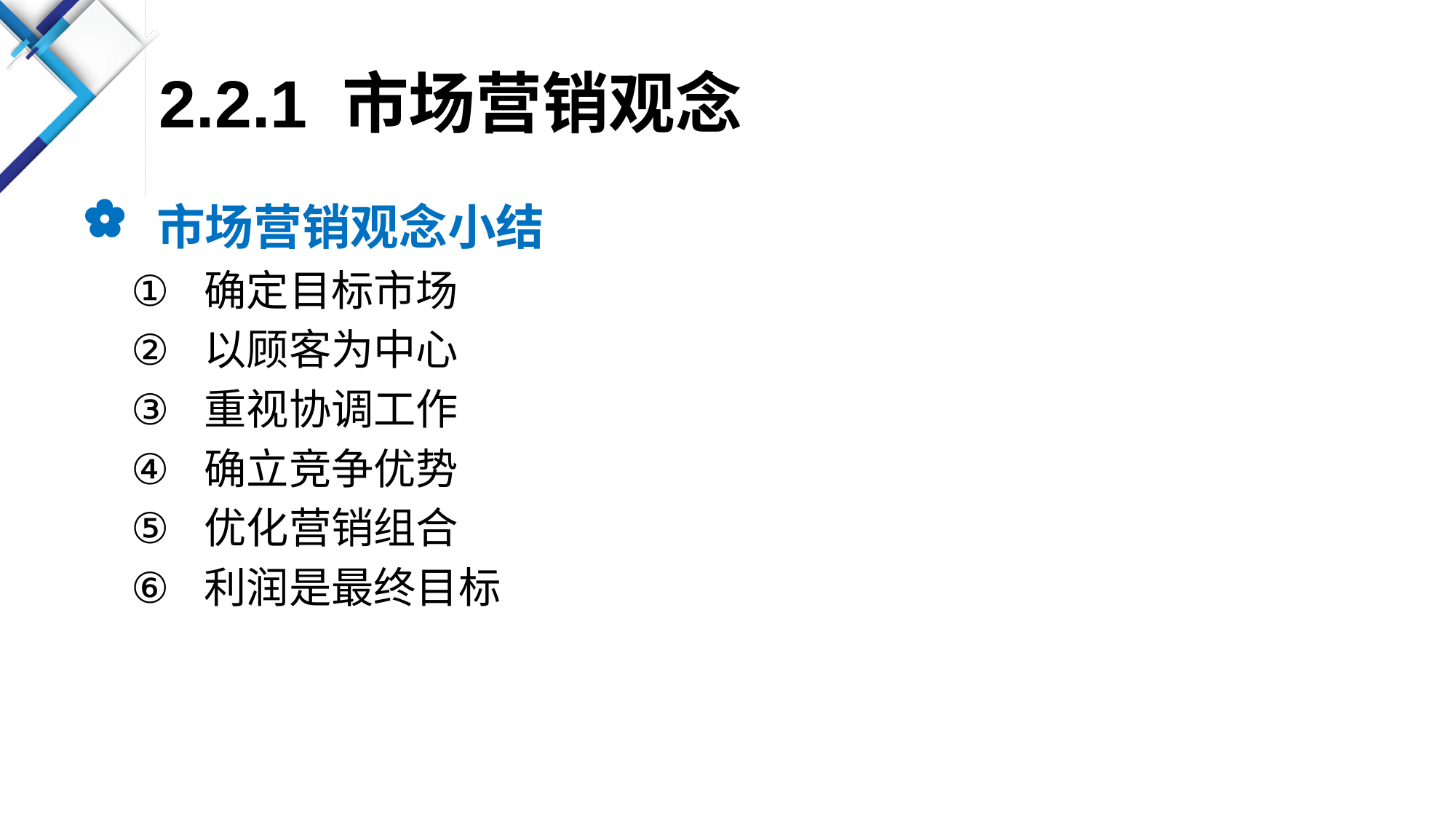

# 2.2.1 市场营销观念
市场营销观念小结
确定目标市场
以顾客为中心
重视协调工作
确立竞争优势
优化营销组合
利润是最终目标